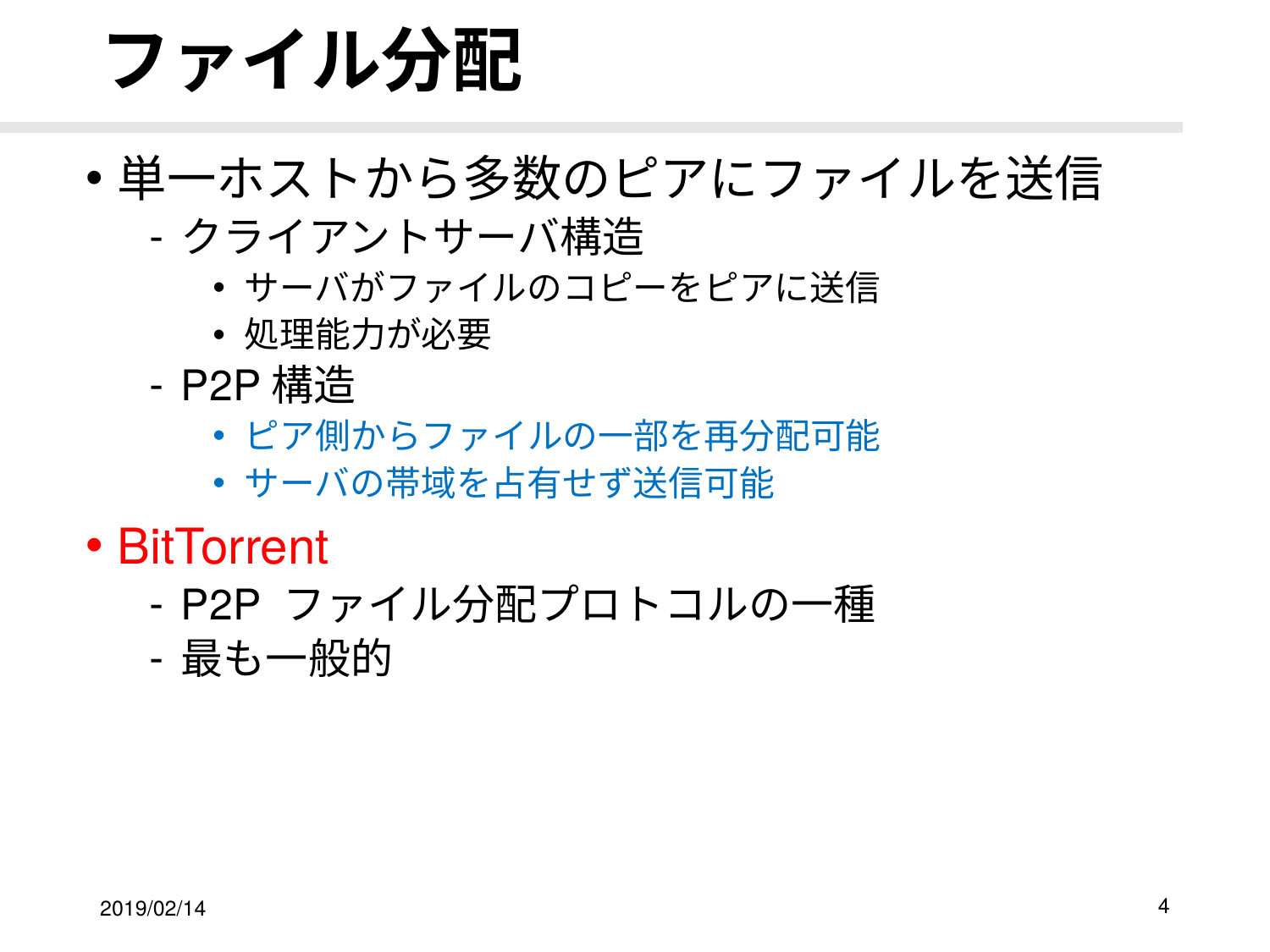

# ファイル分配
単一ホストから多数のピアにファイルを送信
クライアントサーバ構造
サーバがファイルのコピーをピアに送信
処理能力が必要
P2P構造
ピア側からファイルの一部を再分配可能
サーバの帯域を占有せず送信可能
BitTorrent
P2P ファイル分配プロトコルの一種
最も一般的
2019/02/14
4